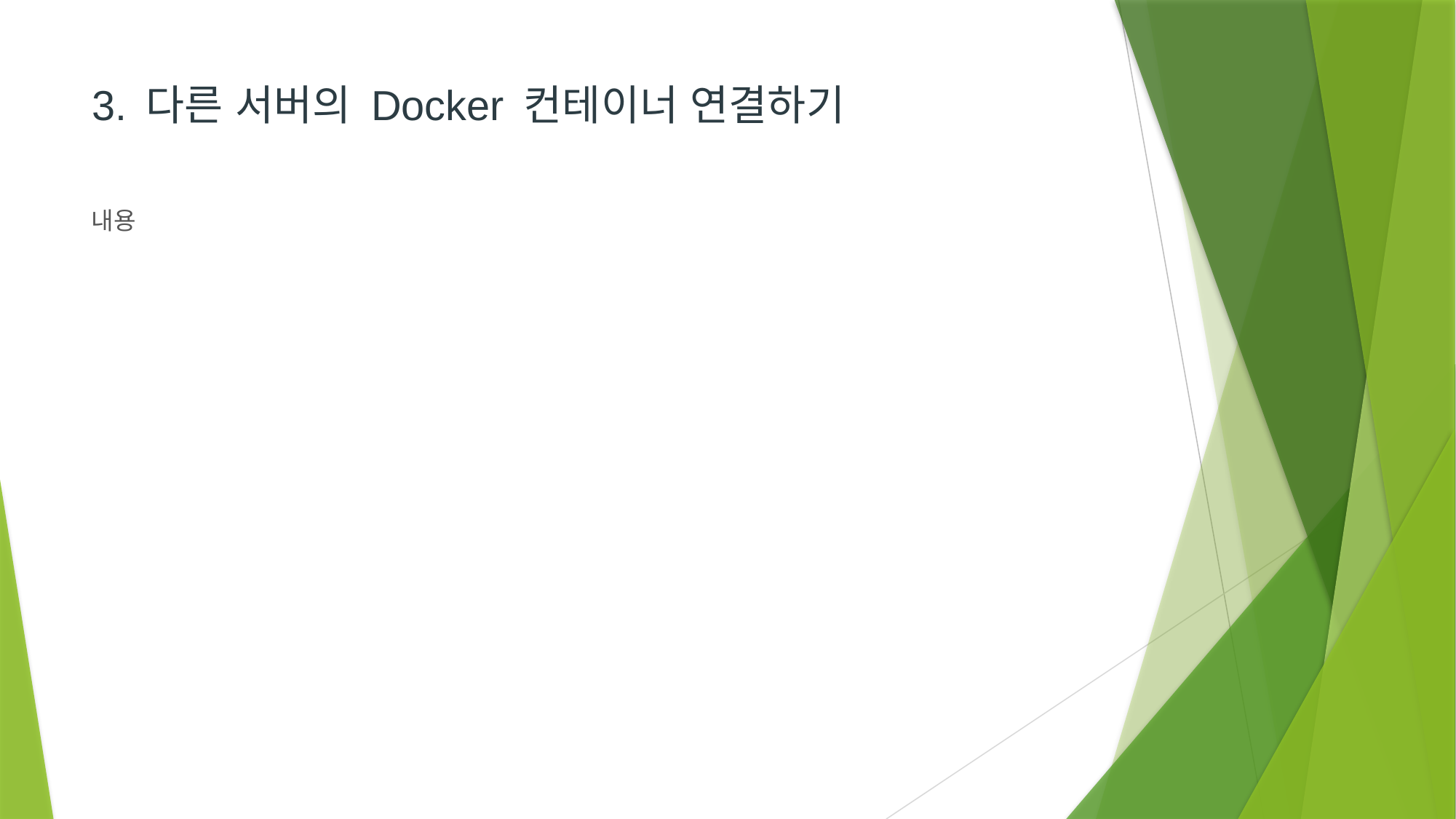

# 3. 다른 서버의 Docker 컨테이너 연결하기
내용